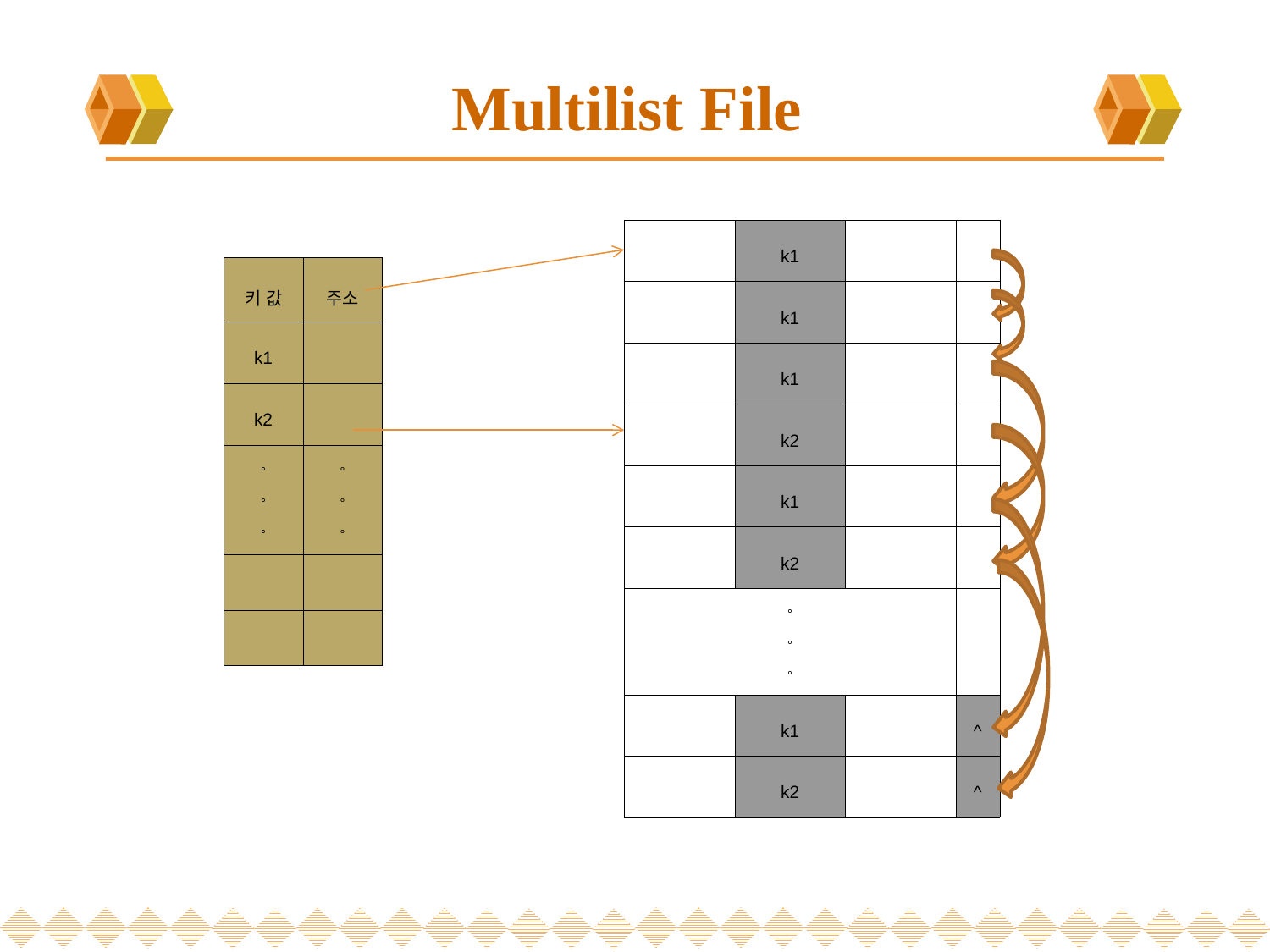

# Multilist File
|  | k1 |  |  |
| --- | --- | --- | --- |
|  | k1 |  |  |
|  | k1 |  |  |
|  | k2 |  |  |
|  | k1 |  |  |
|  | k2 |  |  |
| ˚ ˚ ˚ |  |  |  |
|  | k1 |  | ^ |
|  | k2 |  | ^ |

| 키 값 | 주소 |
| --- | --- |
| k1 |  |
| k2 |  |
| ˚ ˚ ˚ | ˚ ˚ ˚ |
|  |  |
|  |  |